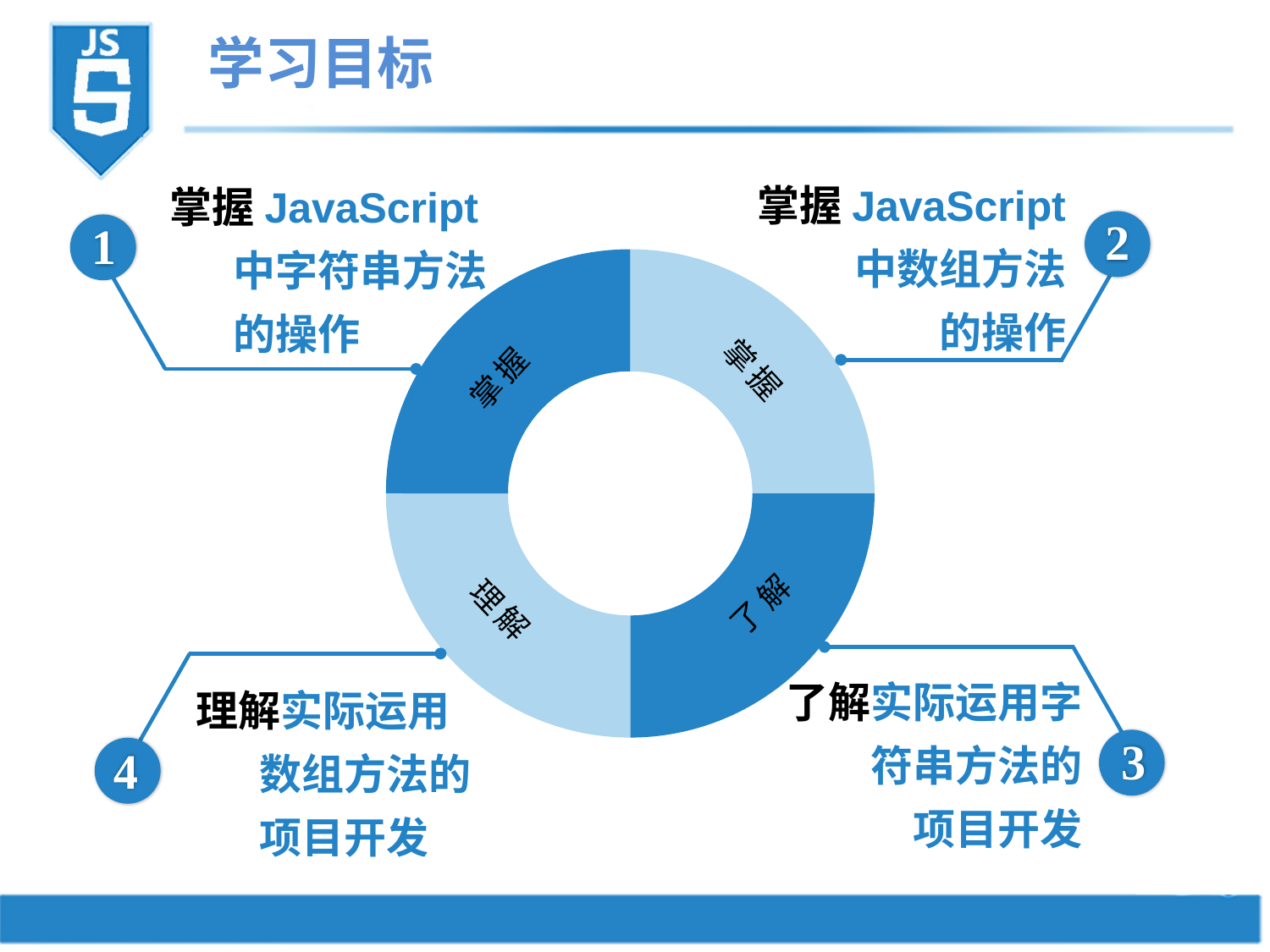

学习目标
掌握JavaScript中数组方法的操作
2

掌握JavaScript中字符串方法的操作
1

### Chart

| Category | 销售额 |
|---|---|
| 掌握知识 | 2.5 |
| 理解知识 | 2.5 |
| 熟悉知识 | 2.5 |
| 了解知识 | 2.5 |
掌握
掌握
了解
理解
了解实际运用字符串方法的项目开发
3

理解实际运用数组方法的项目开发
4